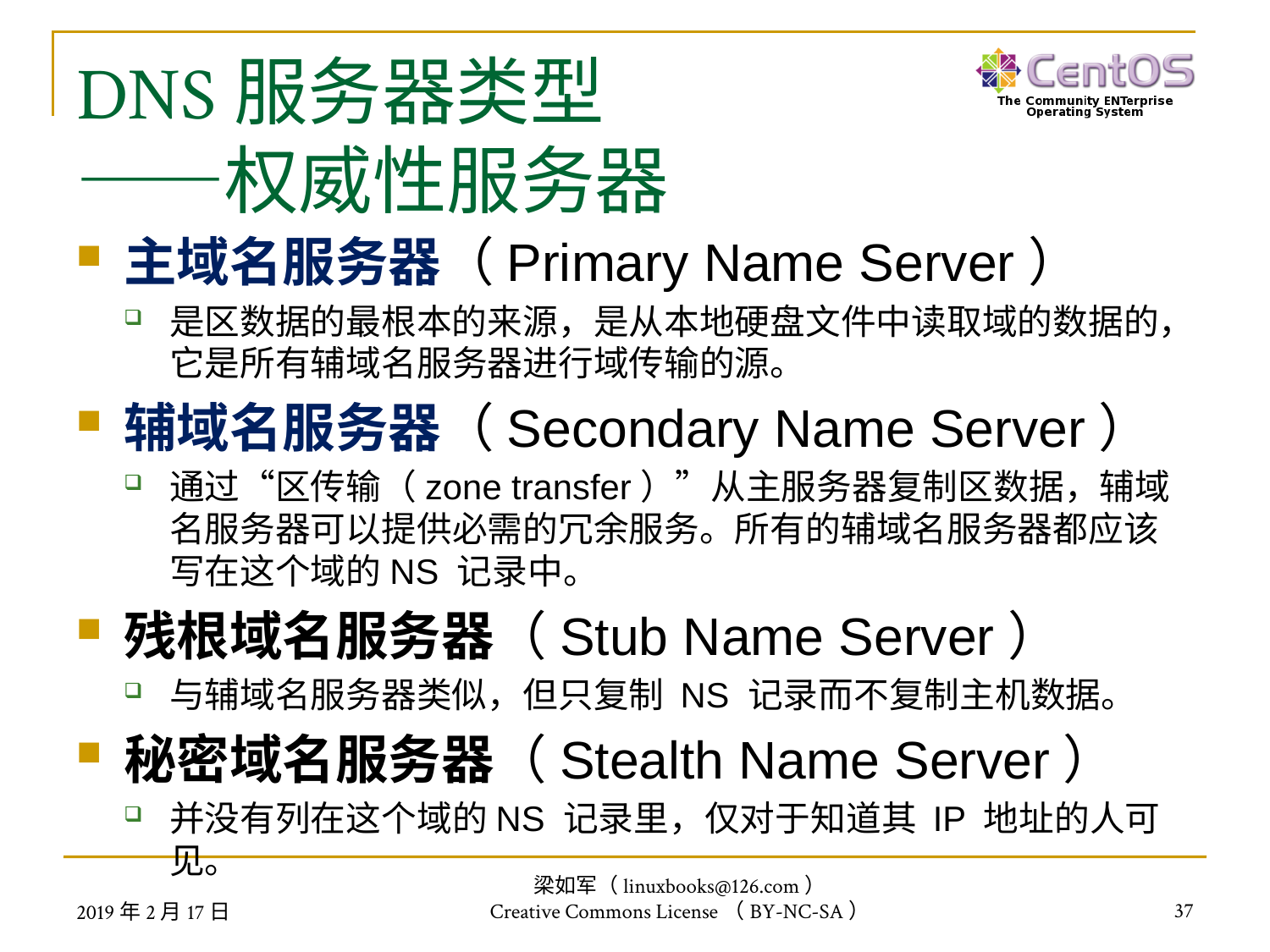

# DNS服务器类型 ——权威性服务器
主域名服务器（Primary Name Server）
是区数据的最根本的来源，是从本地硬盘文件中读取域的数据的，它是所有辅域名服务器进行域传输的源。
辅域名服务器（Secondary Name Server）
通过“区传输（zone transfer）”从主服务器复制区数据，辅域名服务器可以提供必需的冗余服务。所有的辅域名服务器都应该写在这个域的NS 记录中。
残根域名服务器（Stub Name Server）
与辅域名服务器类似，但只复制 NS 记录而不复制主机数据。
秘密域名服务器（Stealth Name Server）
并没有列在这个域的NS 记录里，仅对于知道其 IP 地址的人可见。
梁如军（linuxbooks@126.com）
Creative Commons License（BY-NC-SA）
2019年2月17日
37